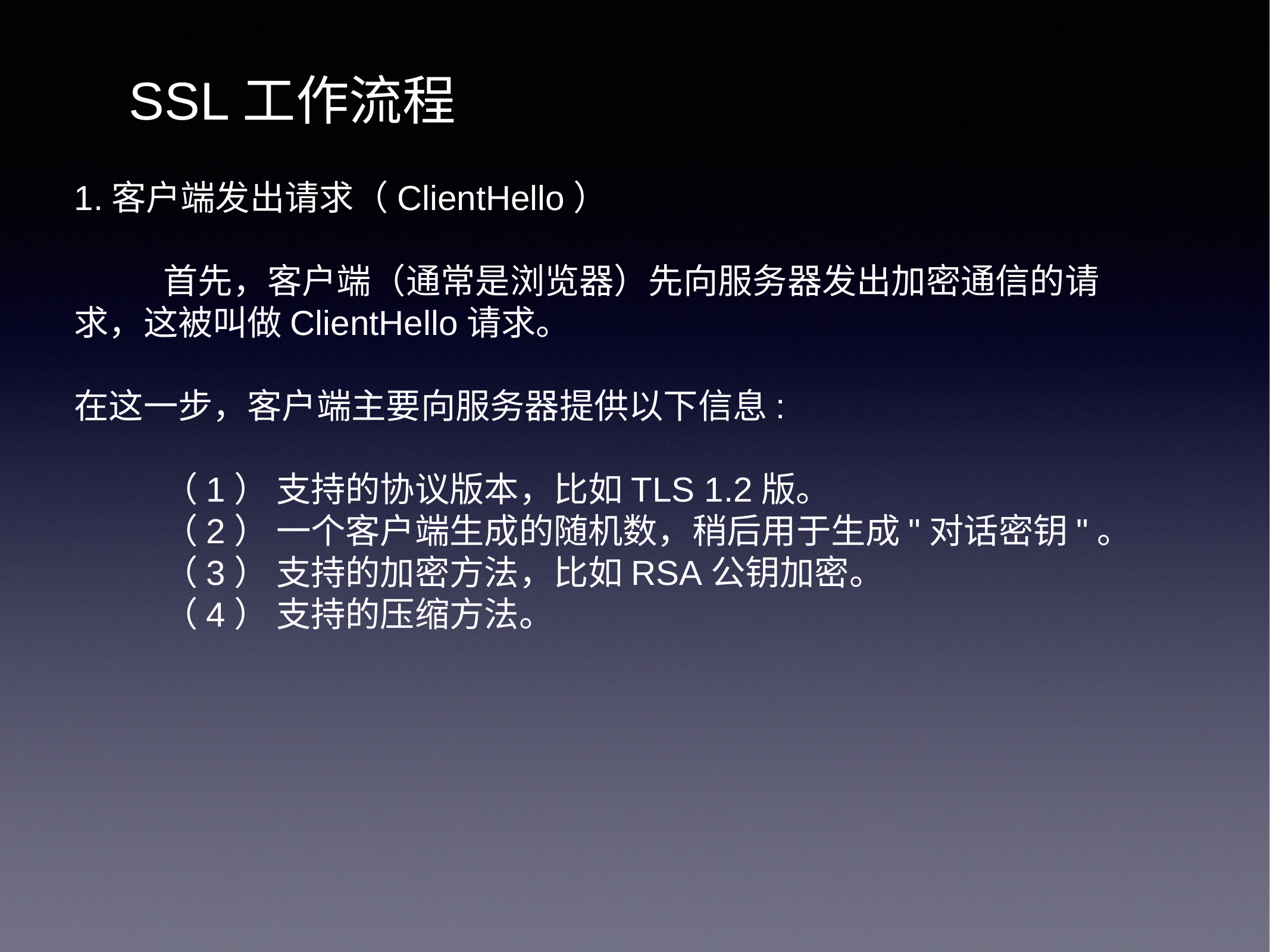

# SSL工作流程
1.客户端发出请求（ClientHello）

	首先，客户端（通常是浏览器）先向服务器发出加密通信的请求，这被叫做ClientHello请求。

在这一步，客户端主要向服务器提供以下信息:

	（1） 支持的协议版本，比如TLS 1.2版。
	（2） 一个客户端生成的随机数，稍后用于生成"对话密钥"。
	（3） 支持的加密方法，比如RSA公钥加密。
	（4） 支持的压缩方法。